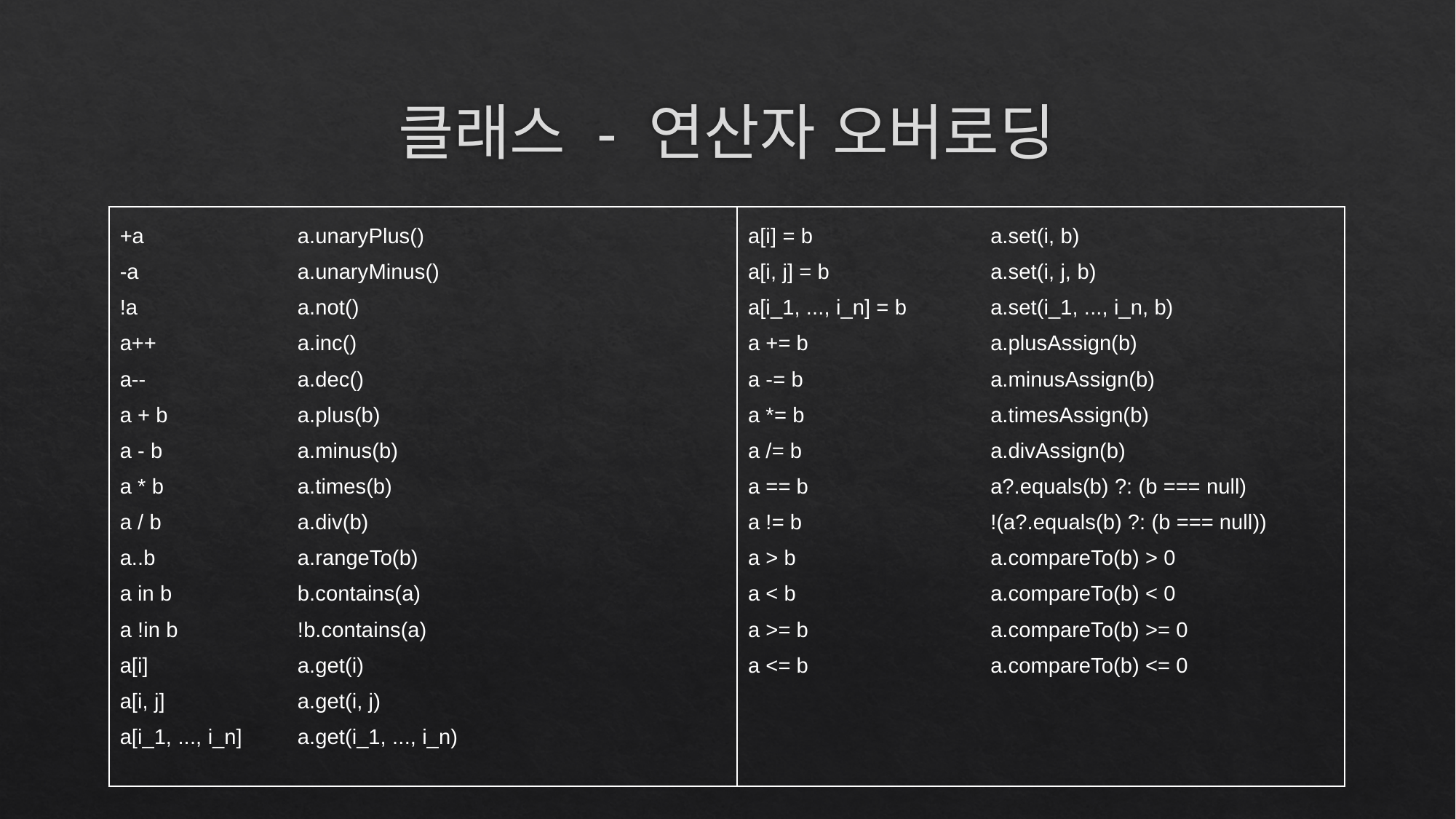

# 클래스 - 연산자 오버로딩
| +a -a !a a++ a-- a + b a - b a \* b a / b a..b a in b a !in b a[i] a[i, j] a[i\_1, ..., i\_n] | a.unaryPlus() a.unaryMinus() a.not() a.inc() a.dec() a.plus(b) a.minus(b) a.times(b) a.div(b) a.rangeTo(b) b.contains(a) !b.contains(a) a.get(i) a.get(i, j) a.get(i\_1, ..., i\_n) | a[i] = b a[i, j] = b a[i\_1, ..., i\_n] = b a += b a -= b a \*= b a /= b a == b a != b a > b a < b a >= b a <= b | a.set(i, b) a.set(i, j, b) a.set(i\_1, ..., i\_n, b) a.plusAssign(b) a.minusAssign(b) a.timesAssign(b) a.divAssign(b) a?.equals(b) ?: (b === null) !(a?.equals(b) ?: (b === null)) a.compareTo(b) > 0 a.compareTo(b) < 0 a.compareTo(b) >= 0 a.compareTo(b) <= 0 |
| --- | --- | --- | --- |